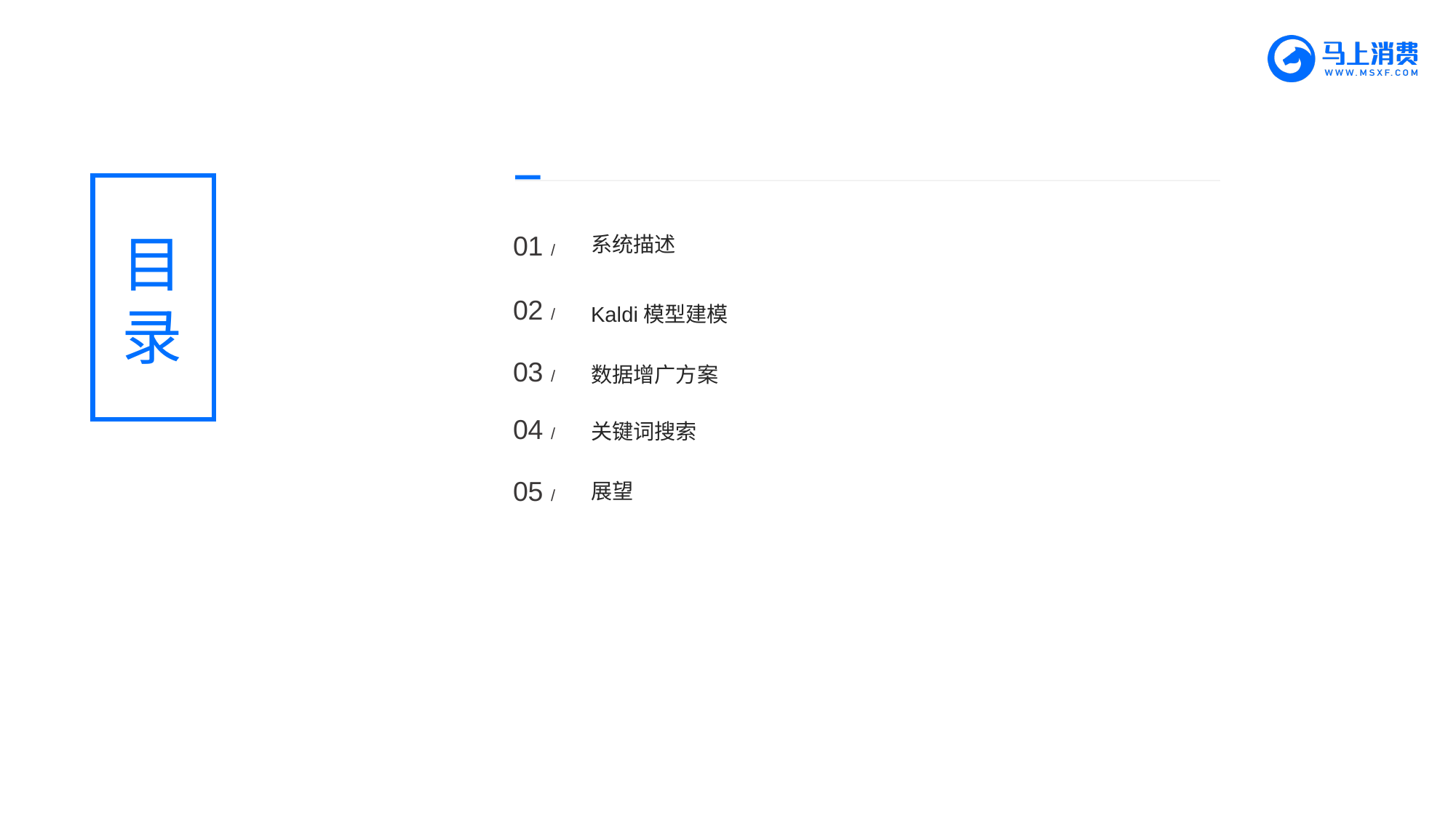

目
录
01 /
系统描述
02 /
Kaldi模型建模
03 /
数据增广方案
04 /
关键词搜索
05 /
展望